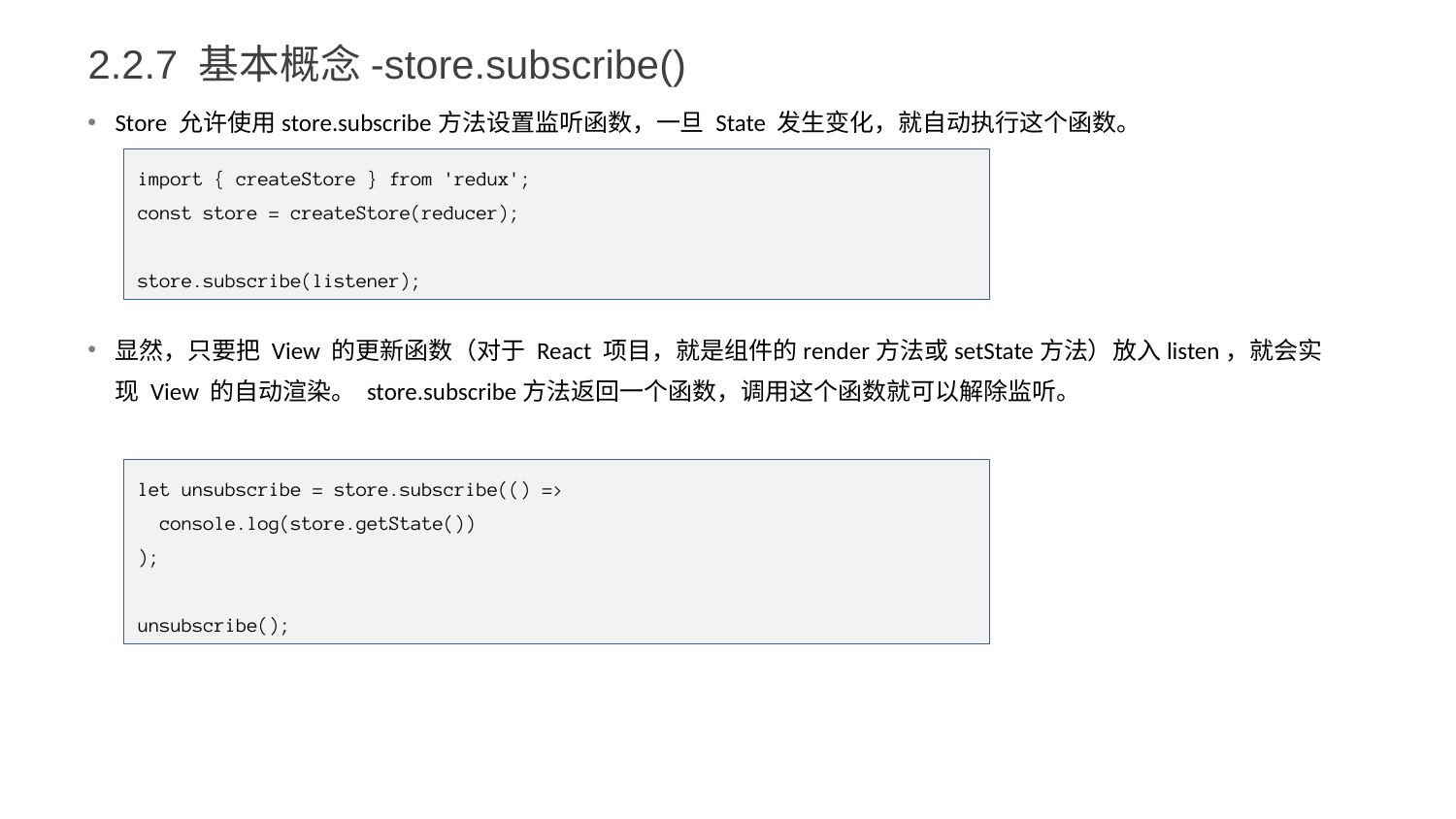

2.2.7 基本概念-store.subscribe()
Store 允许使用store.subscribe方法设置监听函数，一旦 State 发生变化，就自动执行这个函数。

显然，只要把 View 的更新函数（对于 React 项目，就是组件的render方法或setState方法）放入listen，就会实现 View 的自动渲染。 store.subscribe方法返回一个函数，调用这个函数就可以解除监听。
import { createStore } from 'redux';
const store = createStore(reducer);

store.subscribe(listener);
let unsubscribe = store.subscribe(() =>
  console.log(store.getState())
);

unsubscribe();